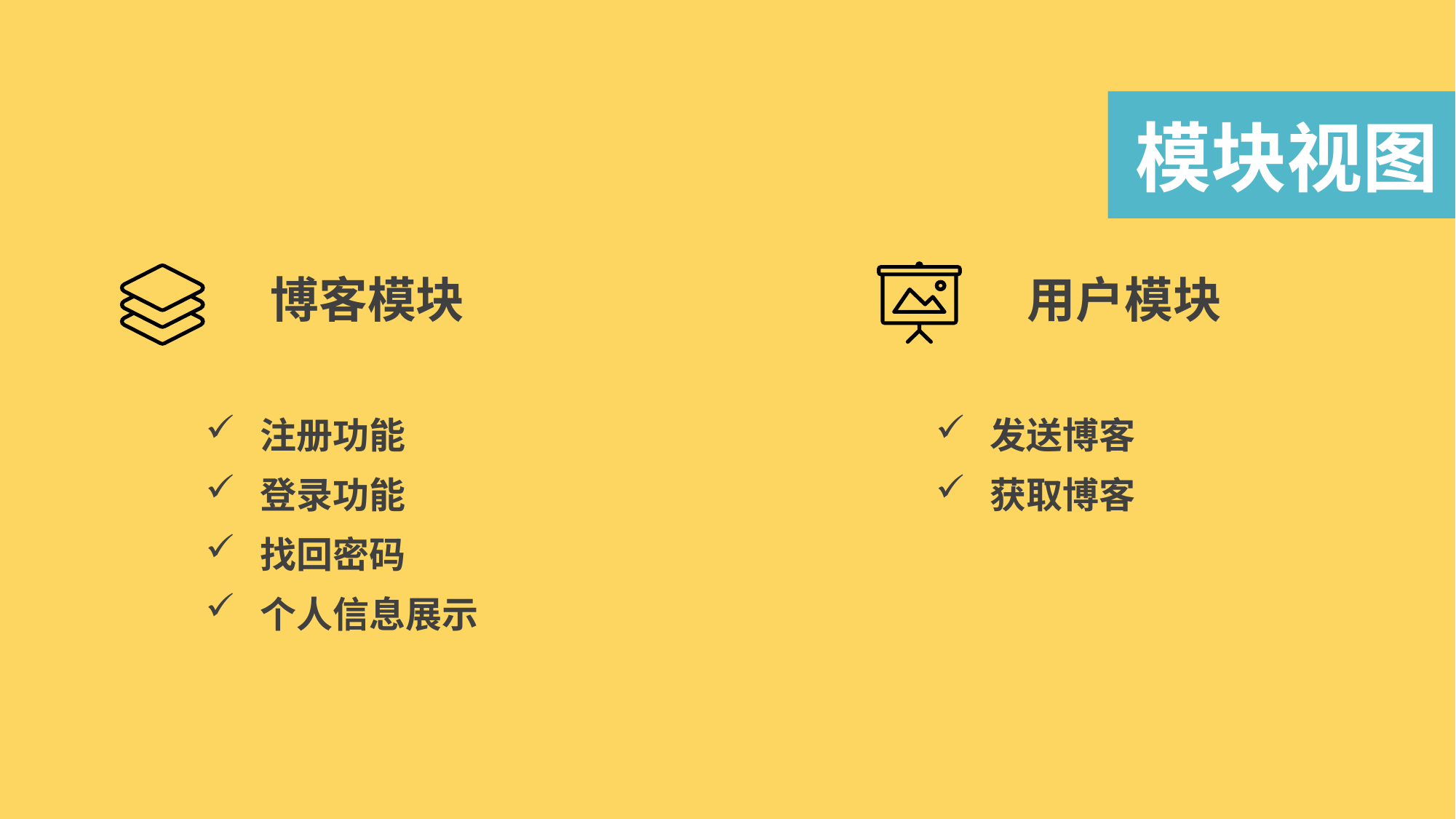

模块视图

博客模块
用户模块
注册功能
登录功能
找回密码
个人信息展示
发送博客
获取博客